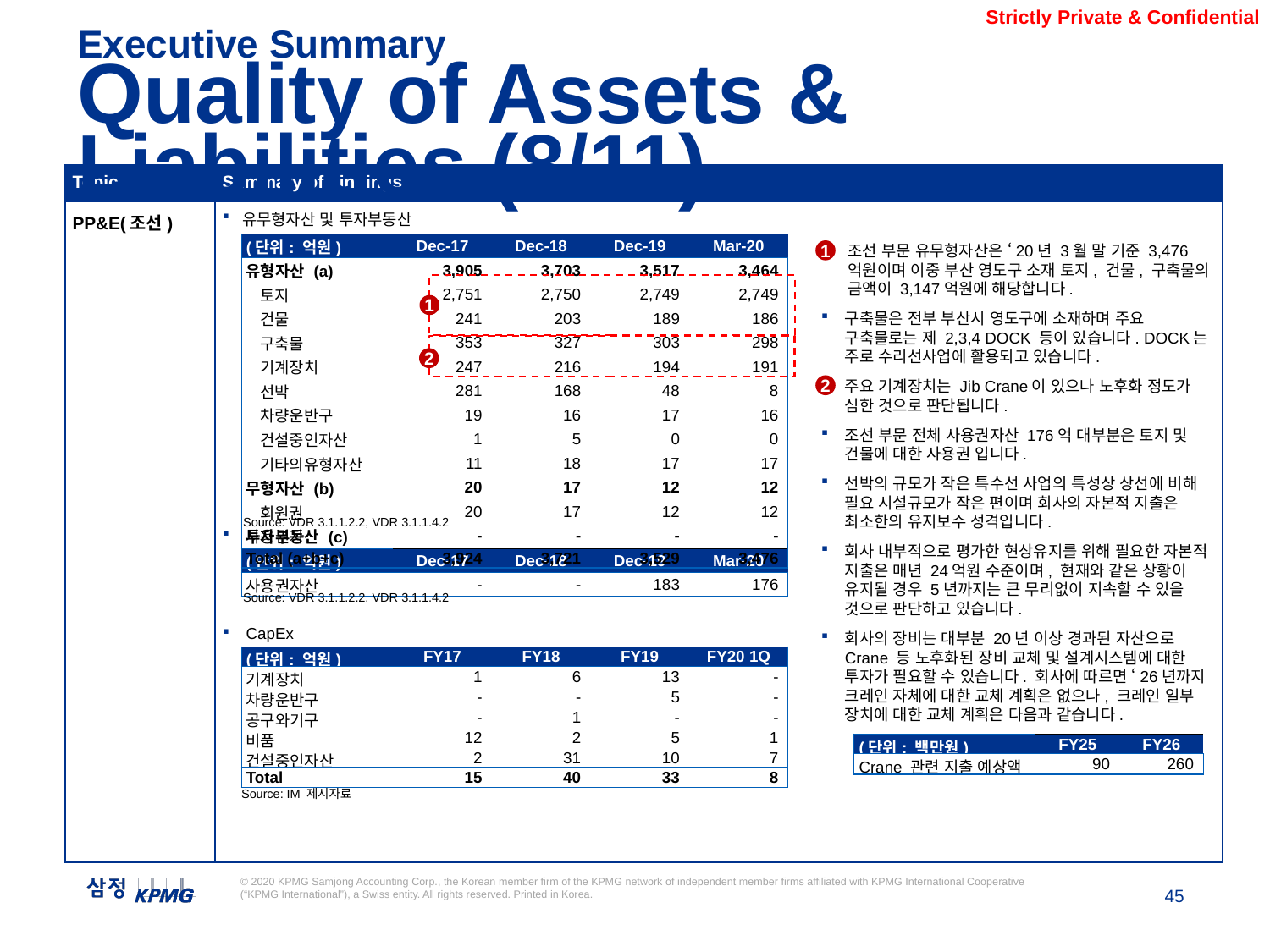

Executive Summary
Quality of Assets & Liabilities (8/11)
| Topic | Summary of Findings |
| --- | --- |
| PP&E(조선) | 유무형자산 및 투자부동산 사용권자산 CapEx |
조선 부문 유무형자산은 ‘20년 3월 말 기준 3,476억원이며 이중 부산 영도구 소재 토지, 건물, 구축물의 금액이 3,147억원에 해당합니다.
구축물은 전부 부산시 영도구에 소재하며 주요 구축물로는 제 2,3,4 DOCK 등이 있습니다. DOCK는 주로 수리선사업에 활용되고 있습니다.
주요 기계장치는 Jib Crane이 있으나 노후화 정도가 심한 것으로 판단됩니다.
조선 부문 전체 사용권자산 176억 대부분은 토지 및 건물에 대한 사용권 입니다.
선박의 규모가 작은 특수선 사업의 특성상 상선에 비해 필요 시설규모가 작은 편이며 회사의 자본적 지출은 최소한의 유지보수 성격입니다.
회사 내부적으로 평가한 현상유지를 위해 필요한 자본적 지출은 매년 24억원 수준이며, 현재와 같은 상황이 유지될 경우 5년까지는 큰 무리없이 지속할 수 있을 것으로 판단하고 있습니다.
회사의 장비는 대부분 20년 이상 경과된 자산으로 Crane 등 노후화된 장비 교체 및 설계시스템에 대한 투자가 필요할 수 있습니다. 회사에 따르면 ‘26년까지 크레인 자체에 대한 교체 계획은 없으나, 크레인 일부 장치에 대한 교체 계획은 다음과 같습니다.

| (단위: 억원) | Dec-17 | Dec-18 | Dec-19 | Mar-20 |
| --- | --- | --- | --- | --- |
| 유형자산 (a) | 3,905 | 3,703 | 3,517 | 3,464 |
| 토지 | 2,751 | 2,750 | 2,749 | 2,749 |
| 건물 | 241 | 203 | 189 | 186 |
| 구축물 | 353 | 327 | 303 | 298 |
| 기계장치 | 247 | 216 | 194 | 191 |
| 선박 | 281 | 168 | 48 | 8 |
| 차량운반구 | 19 | 16 | 17 | 16 |
| 건설중인자산 | 1 | 5 | 0 | 0 |
| 기타의유형자산 | 11 | 18 | 17 | 17 |
| 무형자산 (b) | 20 | 17 | 12 | 12 |
| 회원권 | 20 | 17 | 12 | 12 |
| 투자부동산 (c) | - | - | - | - |
| Total (a+b+c) | 3,924 | 3,721 | 3,529 | 3,476 |
1

1

2
2
Source: VDR 3.1.1.2.2, VDR 3.1.1.4.2
| (단위: 억원) | Dec-17 | Dec-18 | Dec-19 | Mar-20 |
| --- | --- | --- | --- | --- |
| 사용권자산 | - | - | 183 | 176 |
Source: VDR 3.1.1.2.2, VDR 3.1.1.4.2
| (단위: 억원) | FY17 | FY18 | FY19 | FY20 1Q |
| --- | --- | --- | --- | --- |
| 기계장치 | 1 | 6 | 13 | - |
| 차량운반구 | - | - | 5 | - |
| 공구와기구 | - | 1 | - | - |
| 비품 | 12 | 2 | 5 | 1 |
| 건설중인자산 | 2 | 31 | 10 | 7 |
| Total | 15 | 40 | 33 | 8 |
| (단위: 백만원) | FY25 | FY26 |
| --- | --- | --- |
| Crane 관련 지출 예상액 | 90 | 260 |
Source: IM 제시자료